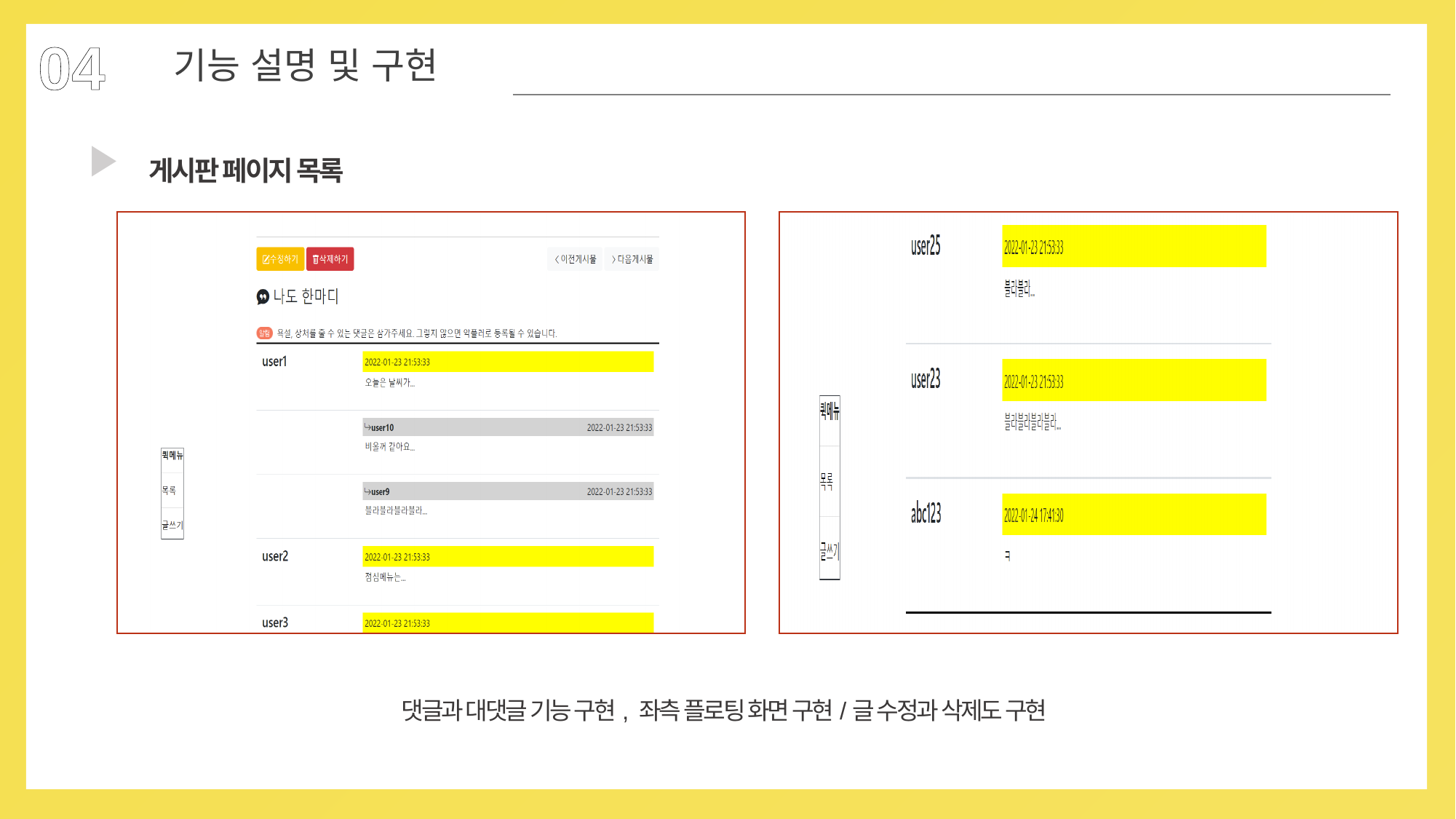

04

기능 설명 및 구현
▶
게시판 페이지 목록

댓글과 대댓글 기능 구현, 좌측 플로팅 화면 구현/글 수정과 삭제도 구현